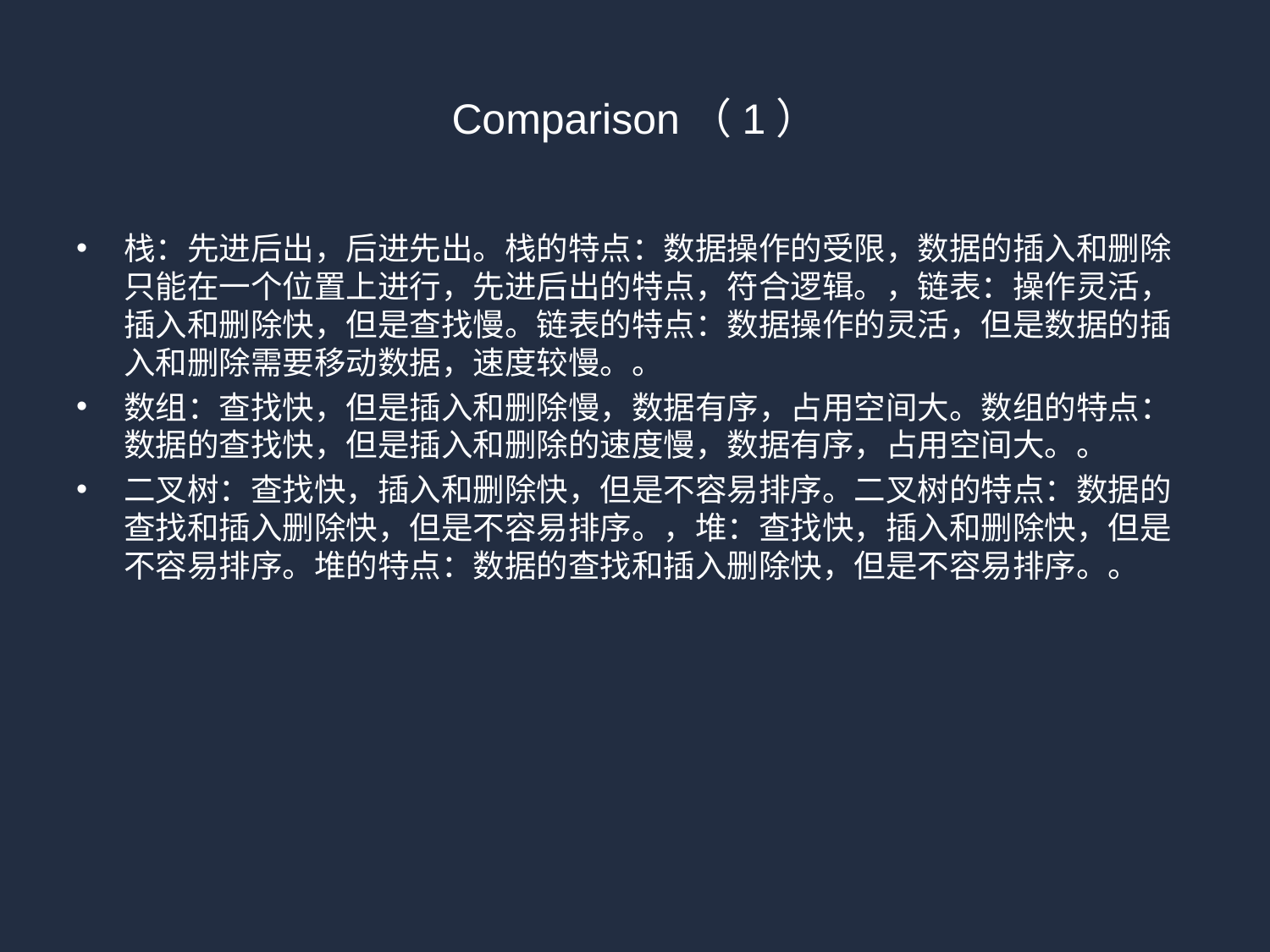

# Comparison（1）
栈：先进后出，后进先出。栈的特点：数据操作的受限，数据的插入和删除只能在一个位置上进行，先进后出的特点，符合逻辑。，链表：操作灵活，插入和删除快，但是查找慢。链表的特点：数据操作的灵活，但是数据的插入和删除需要移动数据，速度较慢。。
数组：查找快，但是插入和删除慢，数据有序，占用空间大。数组的特点：数据的查找快，但是插入和删除的速度慢，数据有序，占用空间大。。
二叉树：查找快，插入和删除快，但是不容易排序。二叉树的特点：数据的查找和插入删除快，但是不容易排序。，堆：查找快，插入和删除快，但是不容易排序。堆的特点：数据的查找和插入删除快，但是不容易排序。。